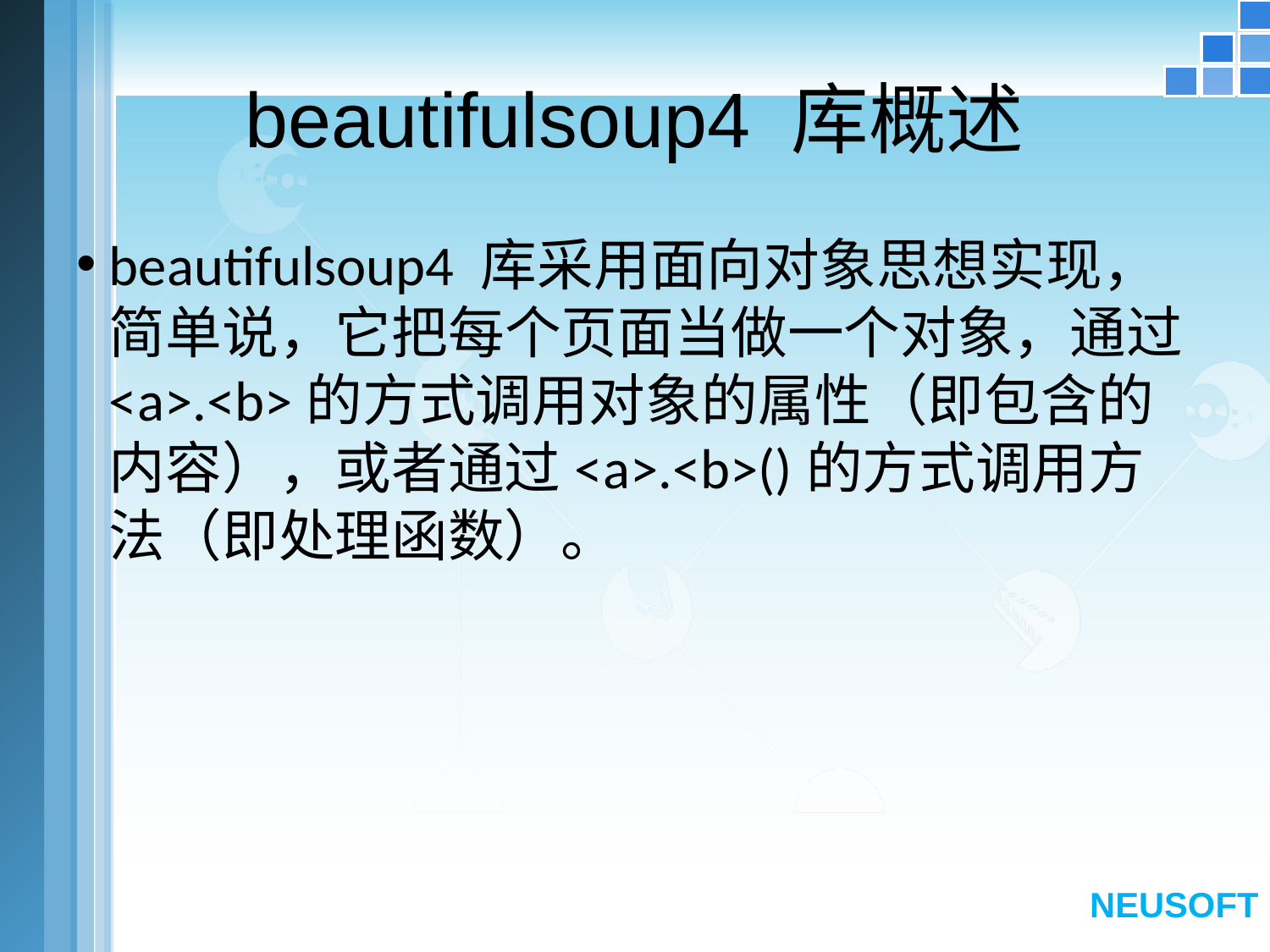

# beautifulsoup4 库概述
beautifulsoup4 库采用面向对象思想实现，简单说，它把每个页面当做一个对象，通过<a>.<b>的方式调用对象的属性（即包含的内容），或者通过<a>.<b>()的方式调用方法（即处理函数）。